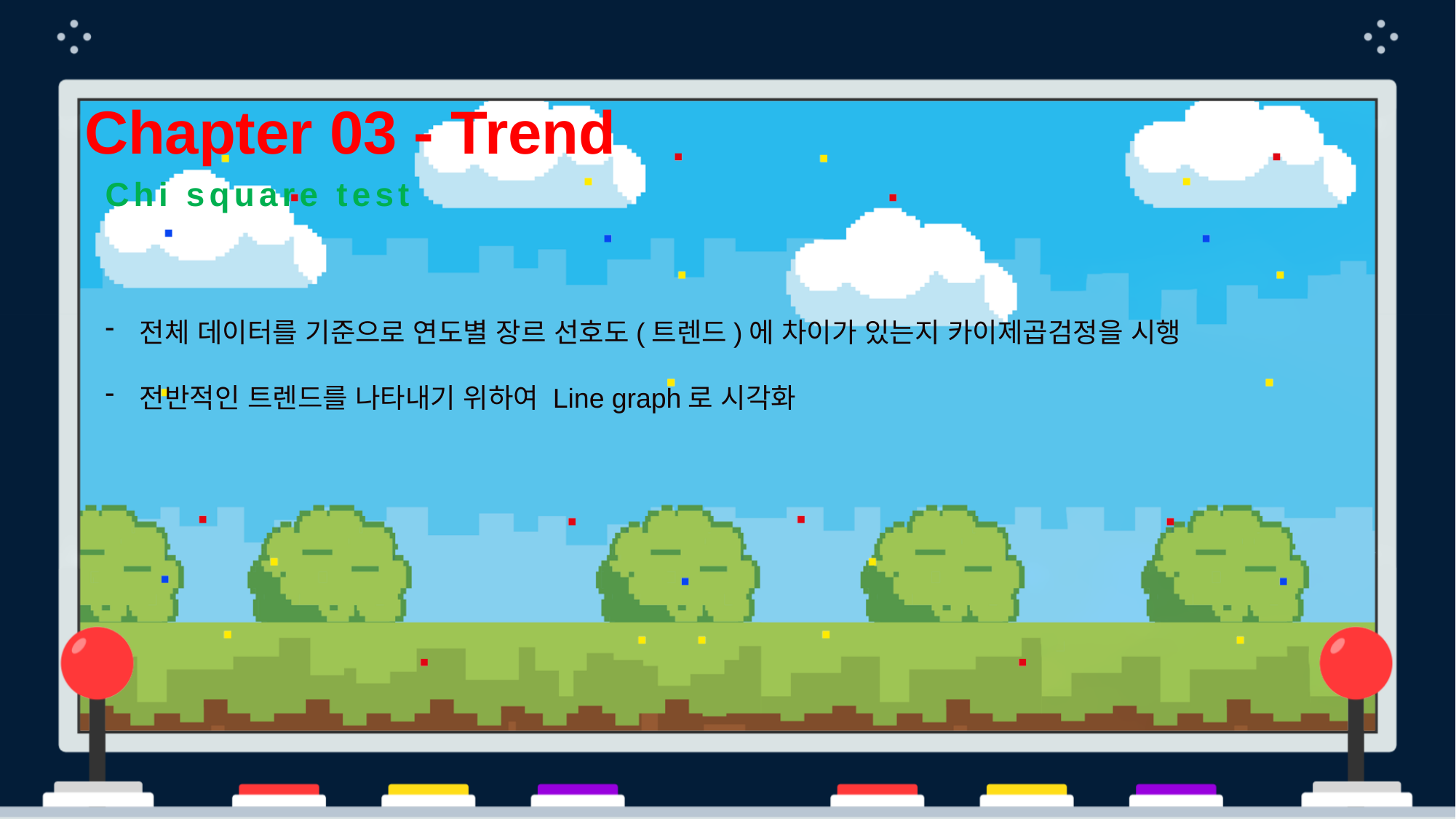

Chapter 03 - Trend
Chi square test
전체 데이터를 기준으로 연도별 장르 선호도(트렌드)에 차이가 있는지 카이제곱검정을 시행

전반적인 트렌드를 나타내기 위하여 Line graph로 시각화